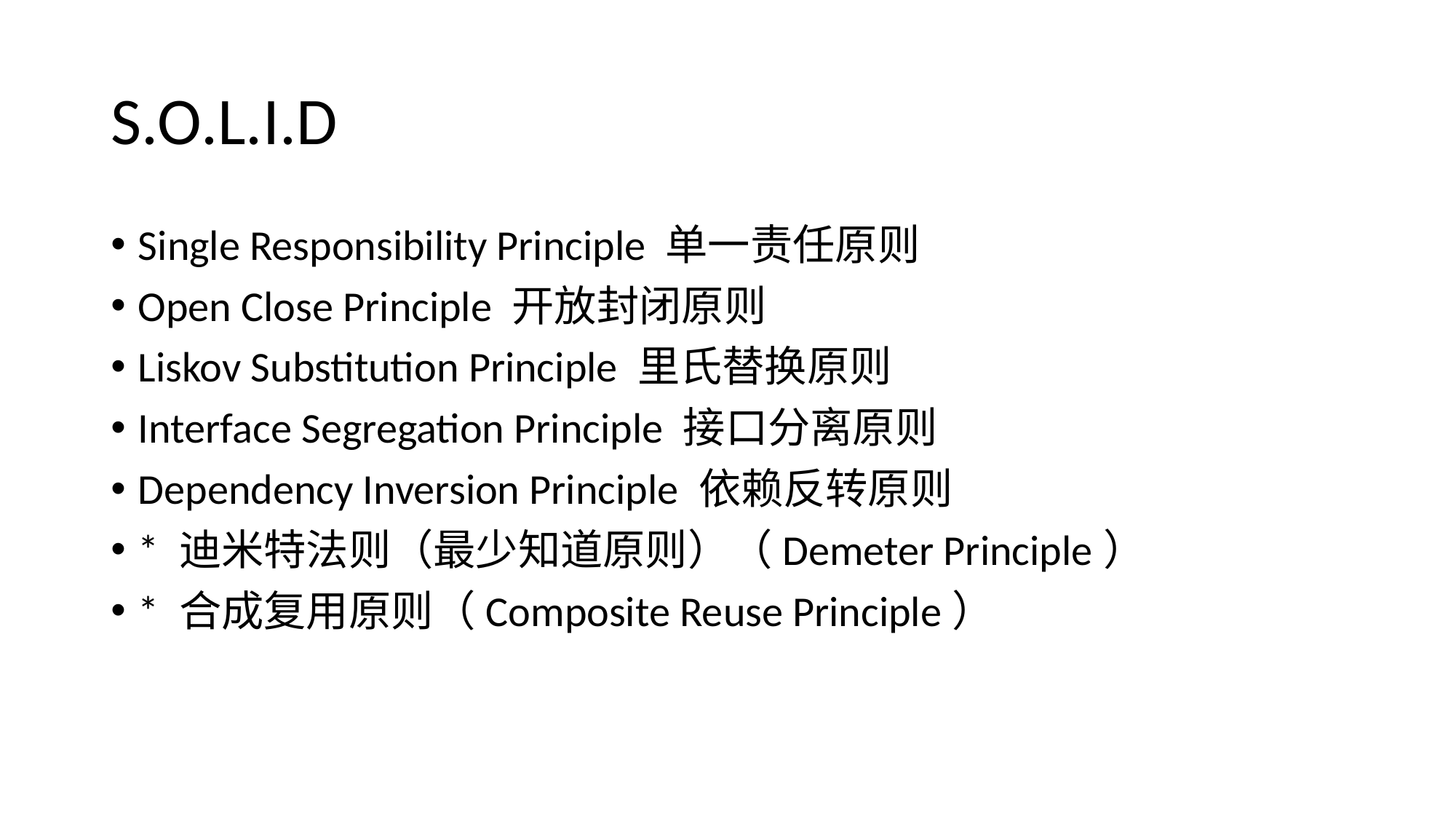

# S.O.L.I.D
Single Responsibility Principle 单一责任原则
Open Close Principle 开放封闭原则
Liskov Substitution Principle 里氏替换原则
Interface Segregation Principle 接口分离原则
Dependency Inversion Principle 依赖反转原则
* 迪米特法则（最少知道原则）（Demeter Principle）
* 合成复用原则（Composite Reuse Principle）